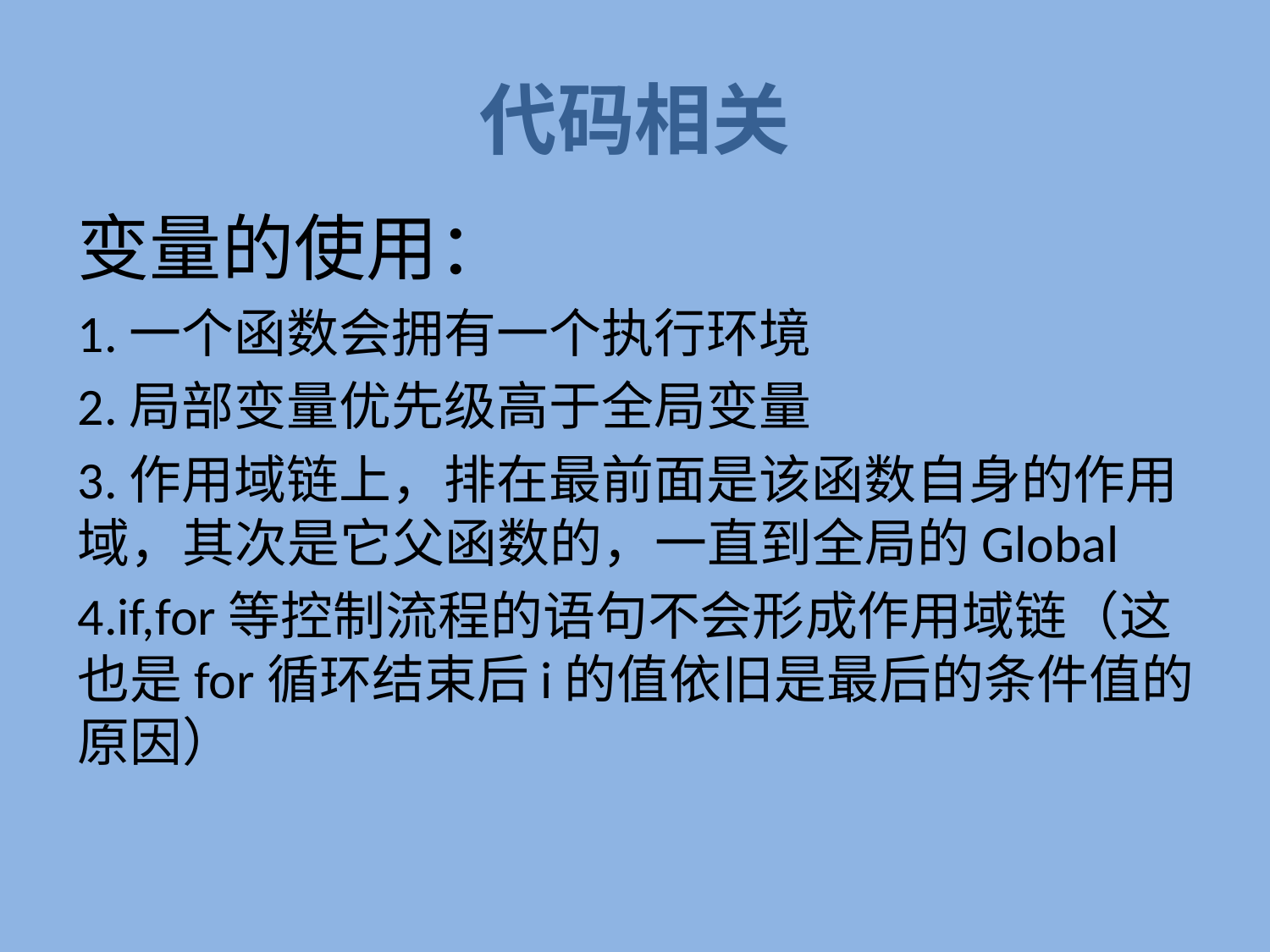

# 代码相关
变量的使用：
1.一个函数会拥有一个执行环境
2.局部变量优先级高于全局变量
3.作用域链上，排在最前面是该函数自身的作用域，其次是它父函数的，一直到全局的Global
4.if,for等控制流程的语句不会形成作用域链（这也是for循环结束后i的值依旧是最后的条件值的原因）